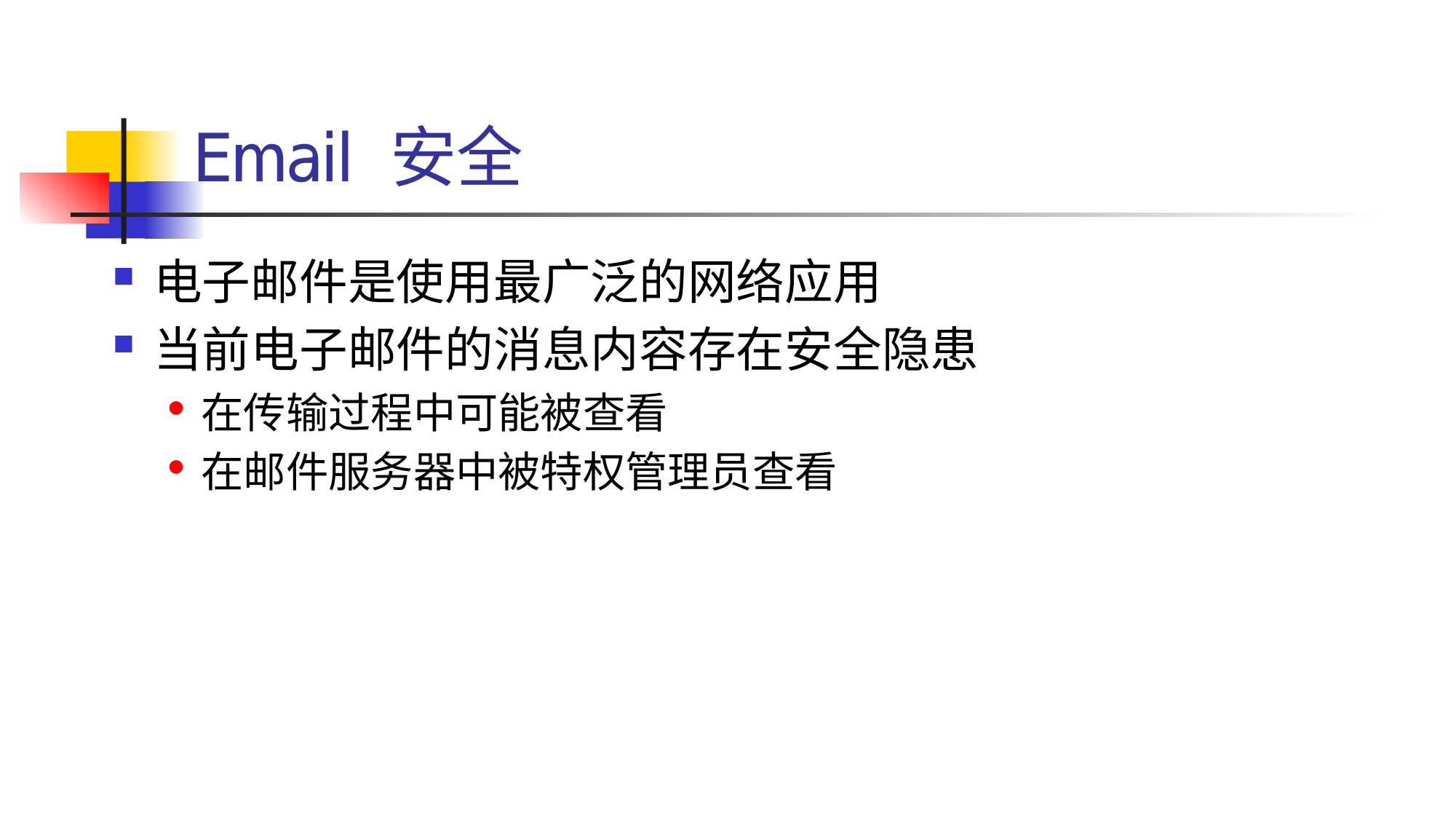

# Email 安全
电子邮件是使用最广泛的网络应用
当前电子邮件的消息内容存在安全隐患
在传输过程中可能被查看
在邮件服务器中被特权管理员查看